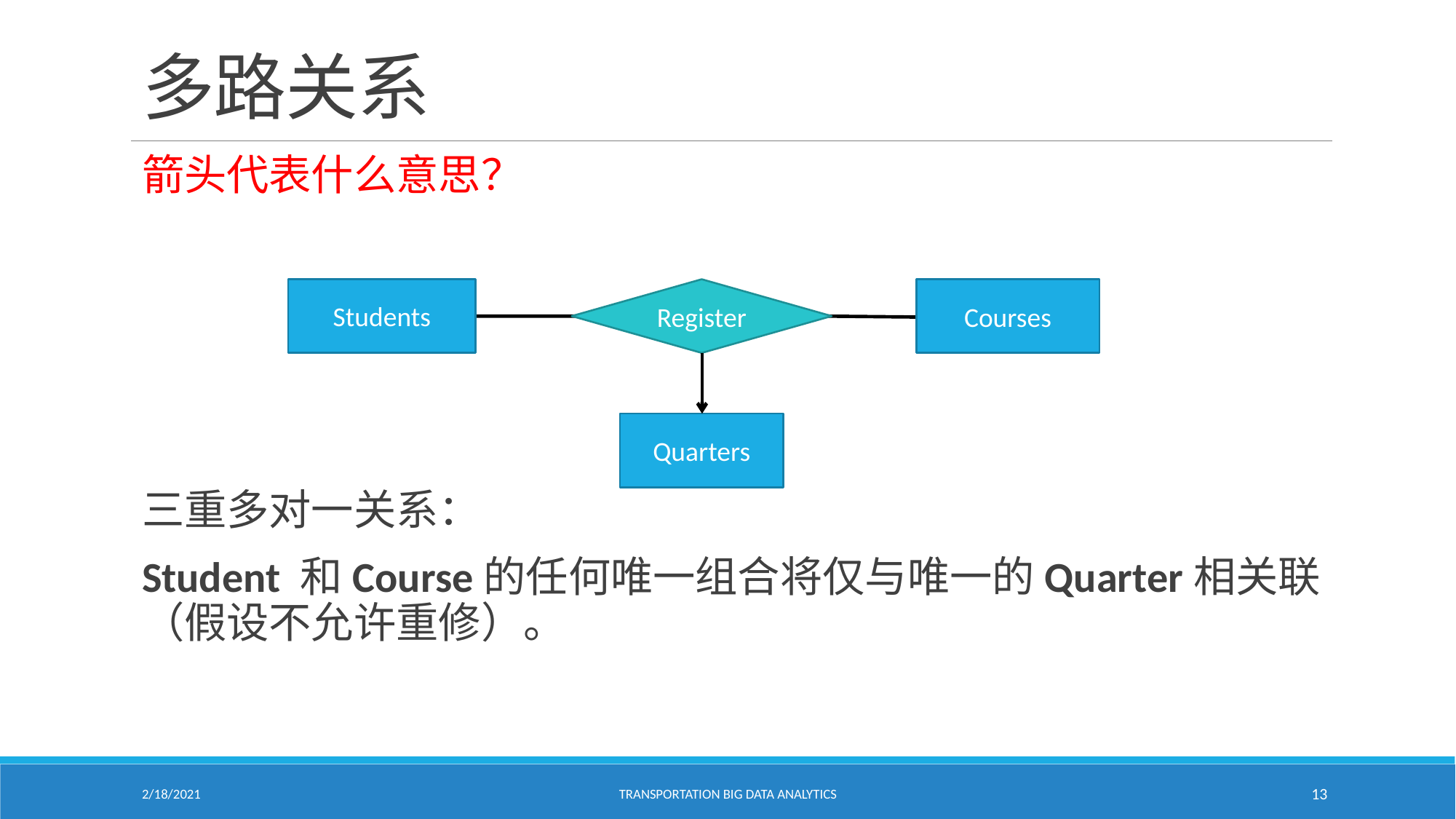

# 多路关系
箭头代表什么意思？

三重多对一关系：
Student 和Course的任何唯一组合将仅与唯一的Quarter相关联（假设不允许重修）。

Students
Register
Courses

Quarters
2/18/2021
Transportation Big Data Analytics
13